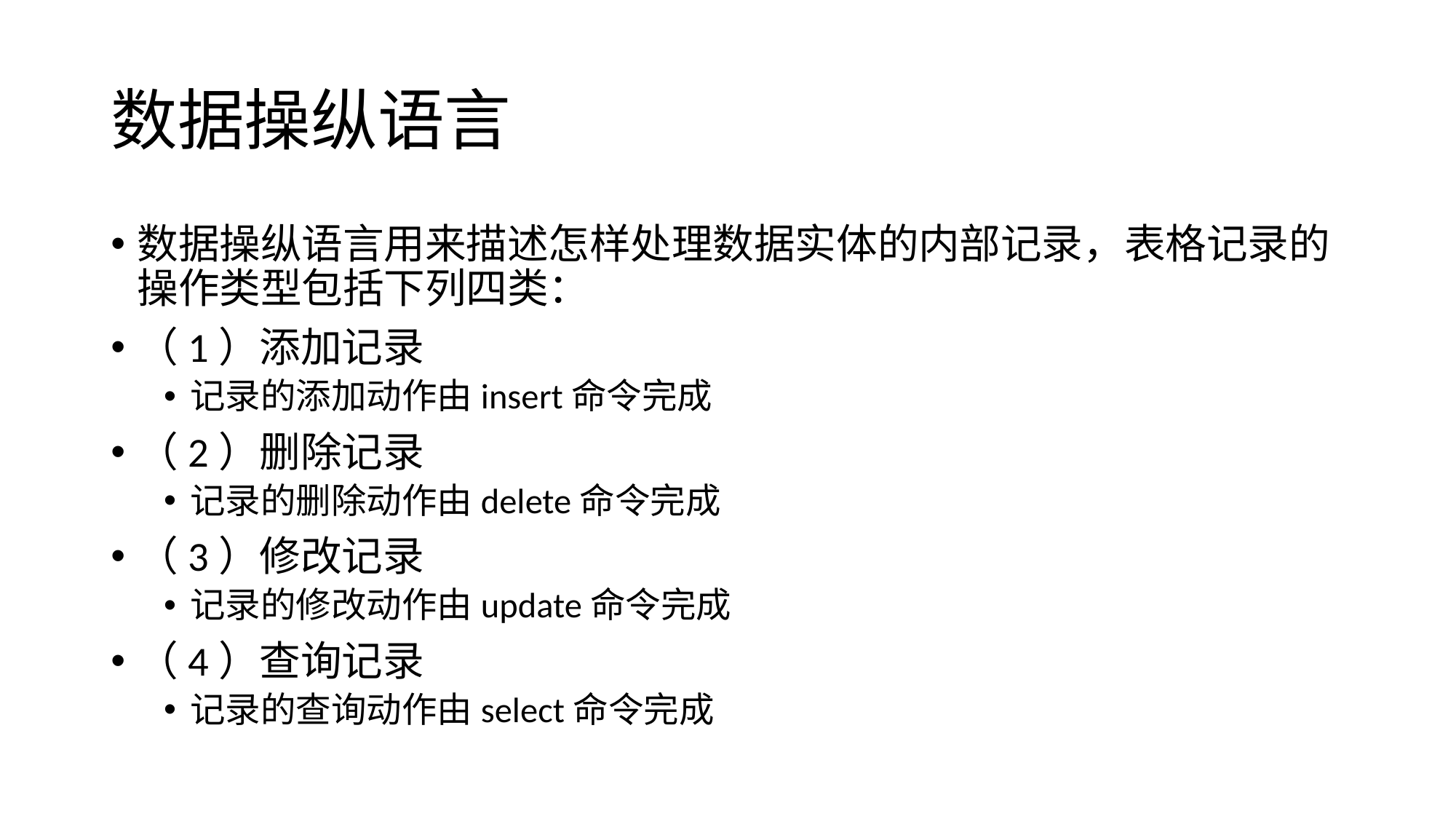

# 数据操纵语言
数据操纵语言用来描述怎样处理数据实体的内部记录，表格记录的操作类型包括下列四类：
（1）添加记录
记录的添加动作由insert命令完成
（2）删除记录
记录的删除动作由delete命令完成
（3）修改记录
记录的修改动作由update命令完成
（4）查询记录
记录的查询动作由select命令完成